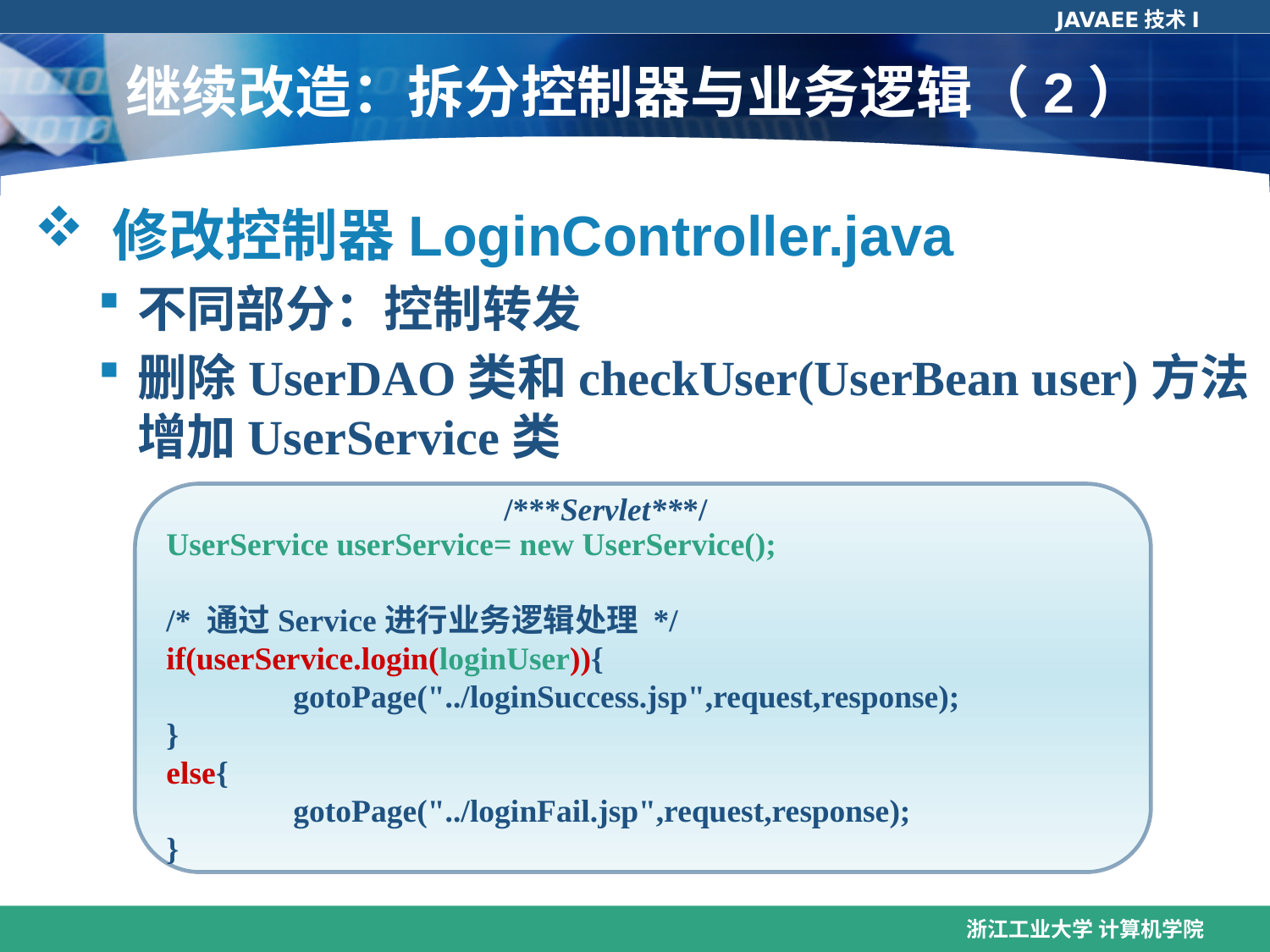

# 继续改造：拆分控制器与业务逻辑（2）
 修改控制器LoginController.java
不同部分：控制转发
删除UserDAO类和checkUser(UserBean user)方法
增加UserService类

                                          /***Servlet***/
UserService userService= new UserService();

/* 通过Service进行业务逻辑处理 */
if(userService.login(loginUser)){
	gotoPage("../loginSuccess.jsp",request,response);
}
else{
	gotoPage("../loginFail.jsp",request,response);
}